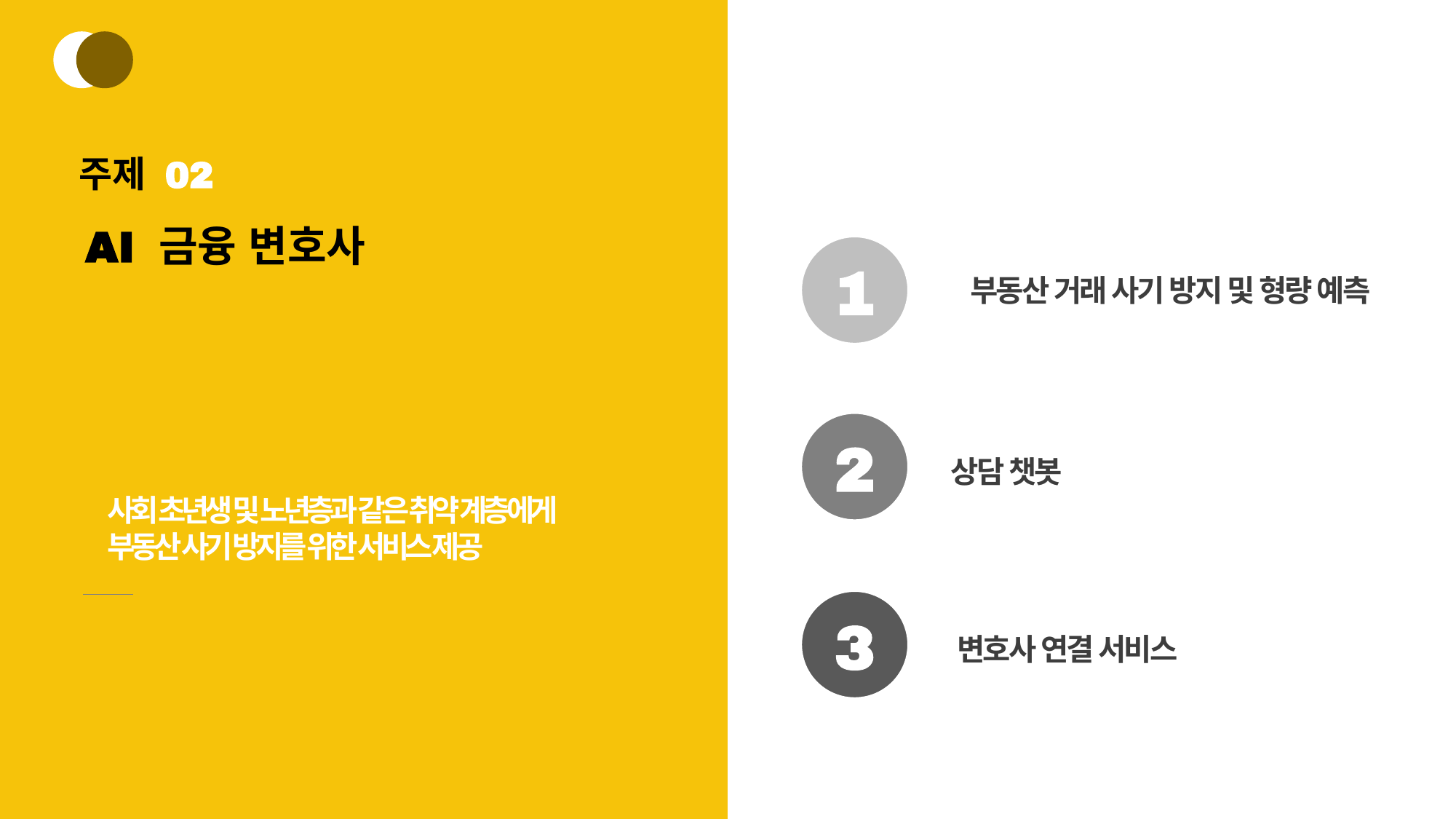

주제 02
AI 금융 변호사
1
부동산 거래 사기 방지 및 형량 예측

2
상담 챗봇
사회 초년생 및 노년층과 같은 취약 계층에게
부동산 사기 방지를 위한 서비스 제공
3
변호사 연결 서비스